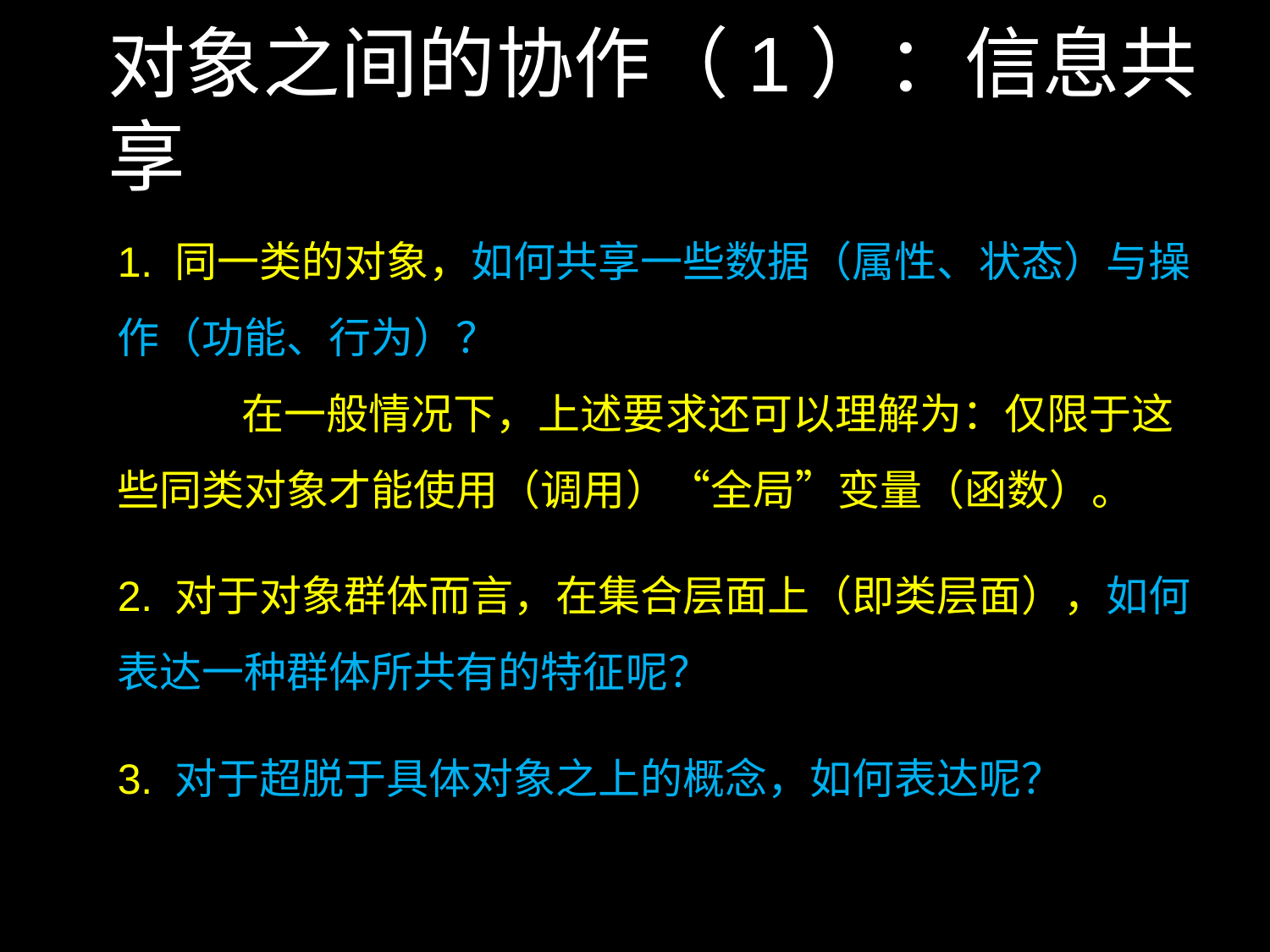

# 对象之间的协作（1）：信息共享
1. 同一类的对象，如何共享一些数据（属性、状态）与操作（功能、行为）？
		在一般情况下，上述要求还可以理解为：仅限于这些同类对象才能使用（调用）“全局”变量（函数）。
2. 对于对象群体而言，在集合层面上（即类层面），如何表达一种群体所共有的特征呢？
3. 对于超脱于具体对象之上的概念，如何表达呢？